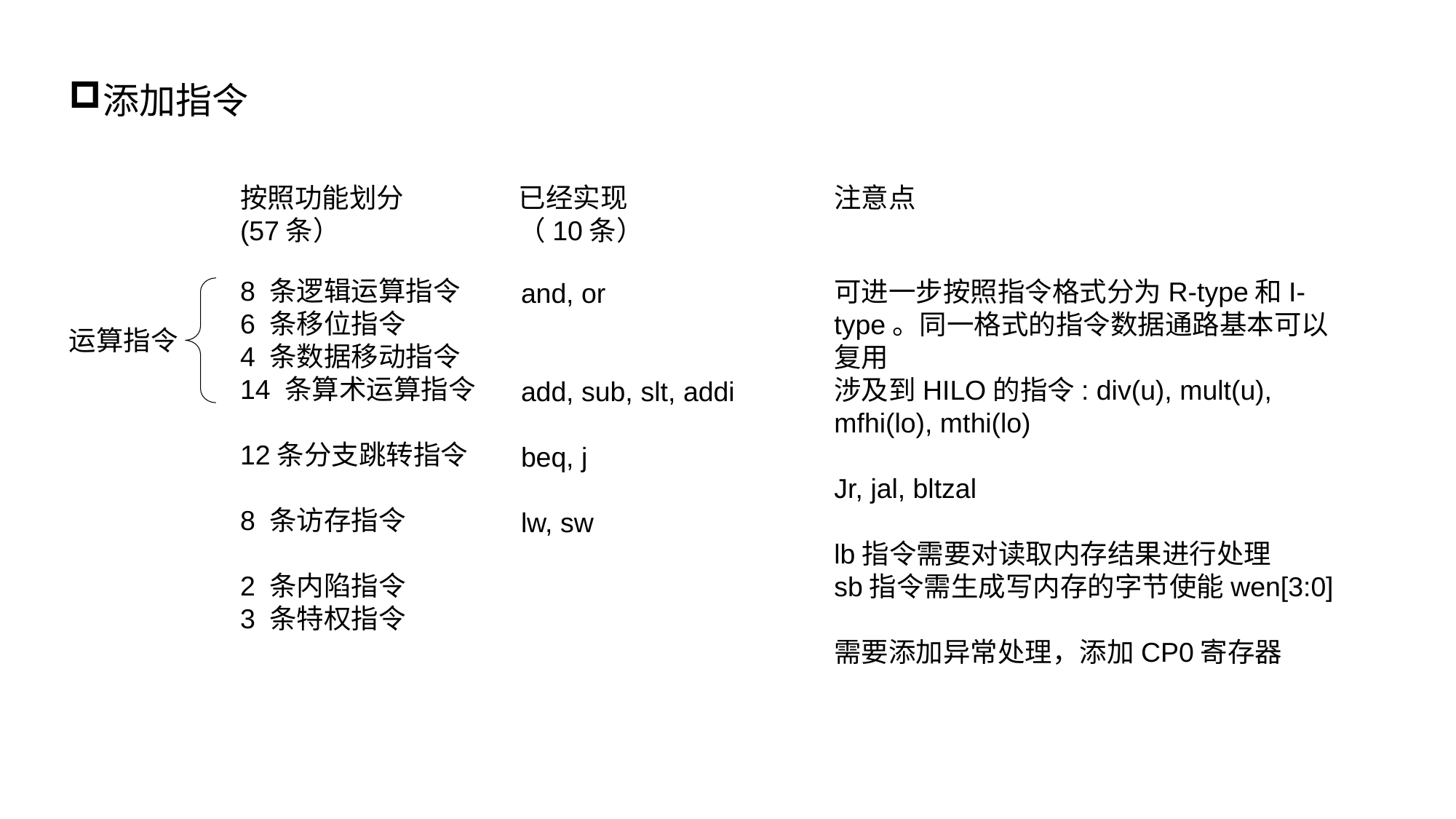

添加指令
按照功能划分(57条）
8 条逻辑运算指令
6 条移位指令
4 条数据移动指令
14 条算术运算指令

12条分支跳转指令

8 条访存指令

2 条内陷指令
3 条特权指令
已经实现
（10条）
and, or

add, sub, slt, addi

beq, j

lw, sw
注意点
可进一步按照指令格式分为R-type和I-type。同一格式的指令数据通路基本可以复用
涉及到HILO的指令: div(u), mult(u), mfhi(lo), mthi(lo)

Jr, jal, bltzal

lb指令需要对读取内存结果进行处理
sb指令需生成写内存的字节使能wen[3:0]

需要添加异常处理，添加CP0寄存器

运算指令